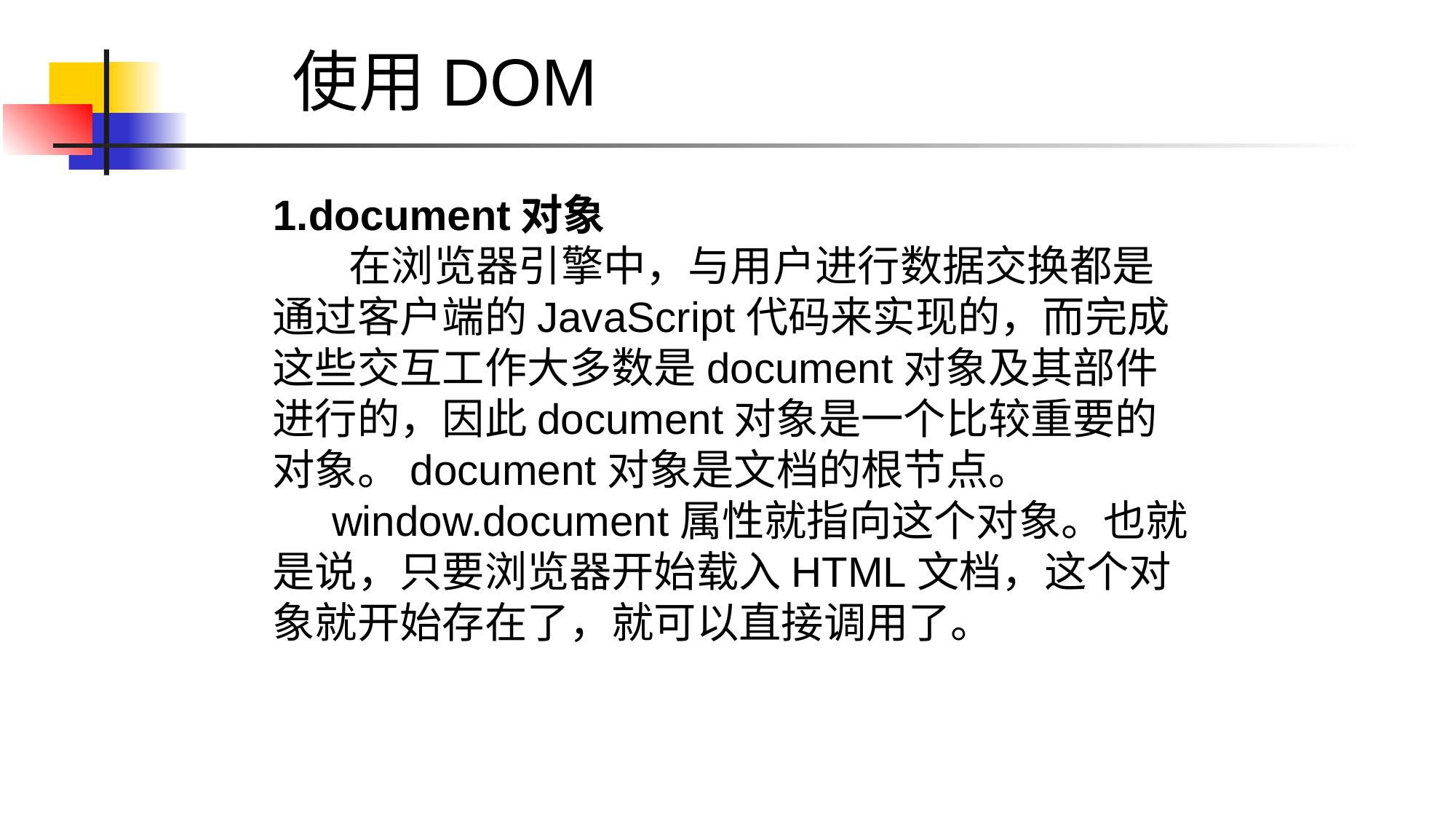

使用DOM
1.document对象
       在浏览器引擎中，与用户进行数据交换都是通过客户端的JavaScript代码来实现的，而完成这些交互工作大多数是document对象及其部件进行的，因此document对象是一个比较重要的对象。document对象是文档的根节点。
     window.document属性就指向这个对象。也就是说，只要浏览器开始载入HTML文档，这个对象就开始存在了，就可以直接调用了。